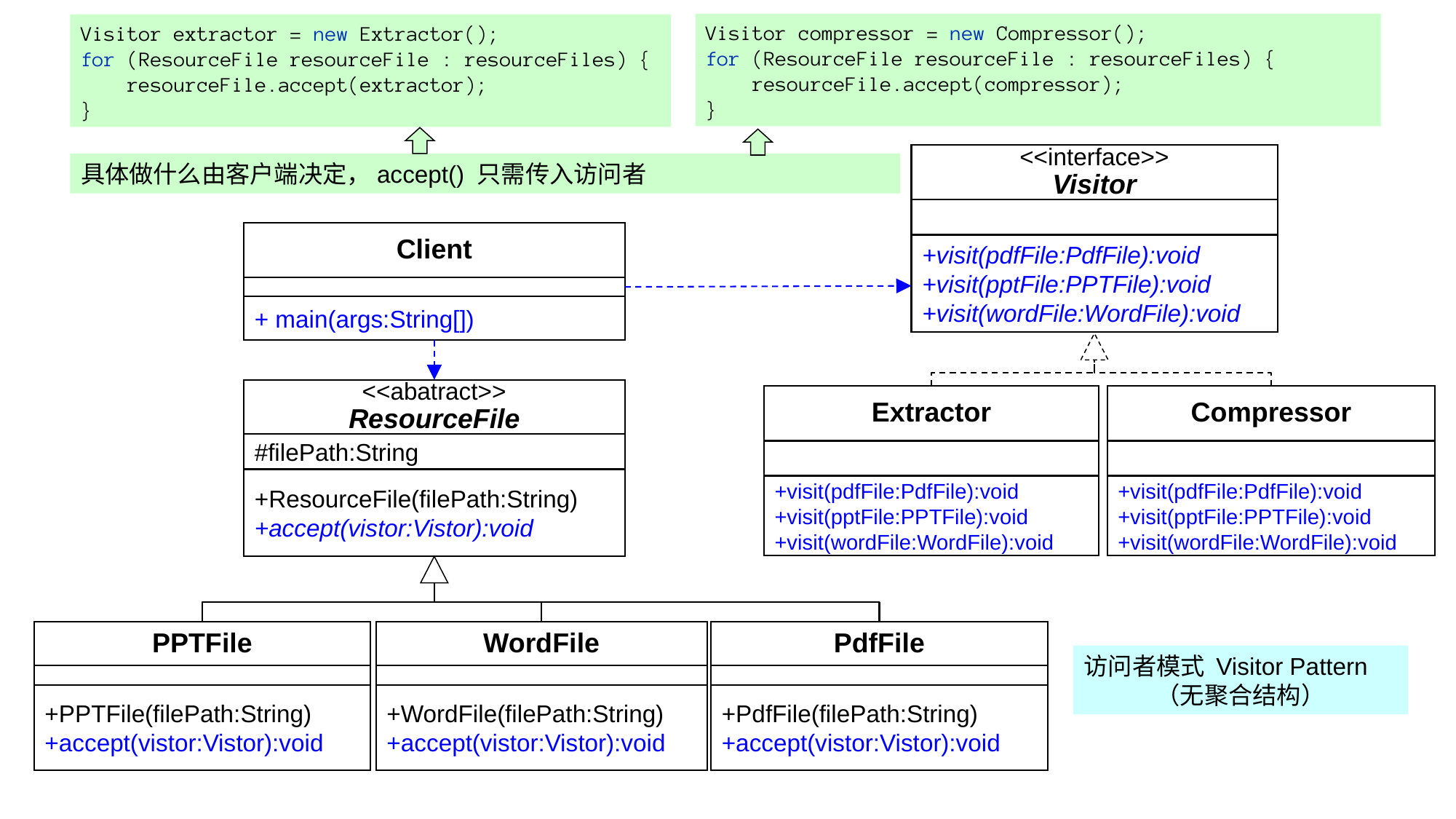

Visitor extractor = new Extractor();
for (ResourceFile resourceFile : resourceFiles) {
    resourceFile.accept(extractor);
}
Visitor compressor = new Compressor();
for (ResourceFile resourceFile : resourceFiles) {
    resourceFile.accept(compressor);
}

<<interface>>
Visitor

+visit(pdfFile:PdfFile):void
+visit(pptFile:PPTFile):void
+visit(wordFile:WordFile):void
具体做什么由客户端决定，accept() 只需传入访问者
Client

+ main(args:String[])

<<abatract>>
ResourceFile
#filePath:String
+ResourceFile(filePath:String)
+accept(vistor:Vistor):void
Extractor

+visit(pdfFile:PdfFile):void
+visit(pptFile:PPTFile):void
+visit(wordFile:WordFile):void
Compressor

+visit(pdfFile:PdfFile):void
+visit(pptFile:PPTFile):void
+visit(wordFile:WordFile):void

PPTFile

+PPTFile(filePath:String)
+accept(vistor:Vistor):void
WordFile

+WordFile(filePath:String)
+accept(vistor:Vistor):void
PdfFile

+PdfFile(filePath:String)
+accept(vistor:Vistor):void
访问者模式 Visitor Pattern
（无聚合结构）
41